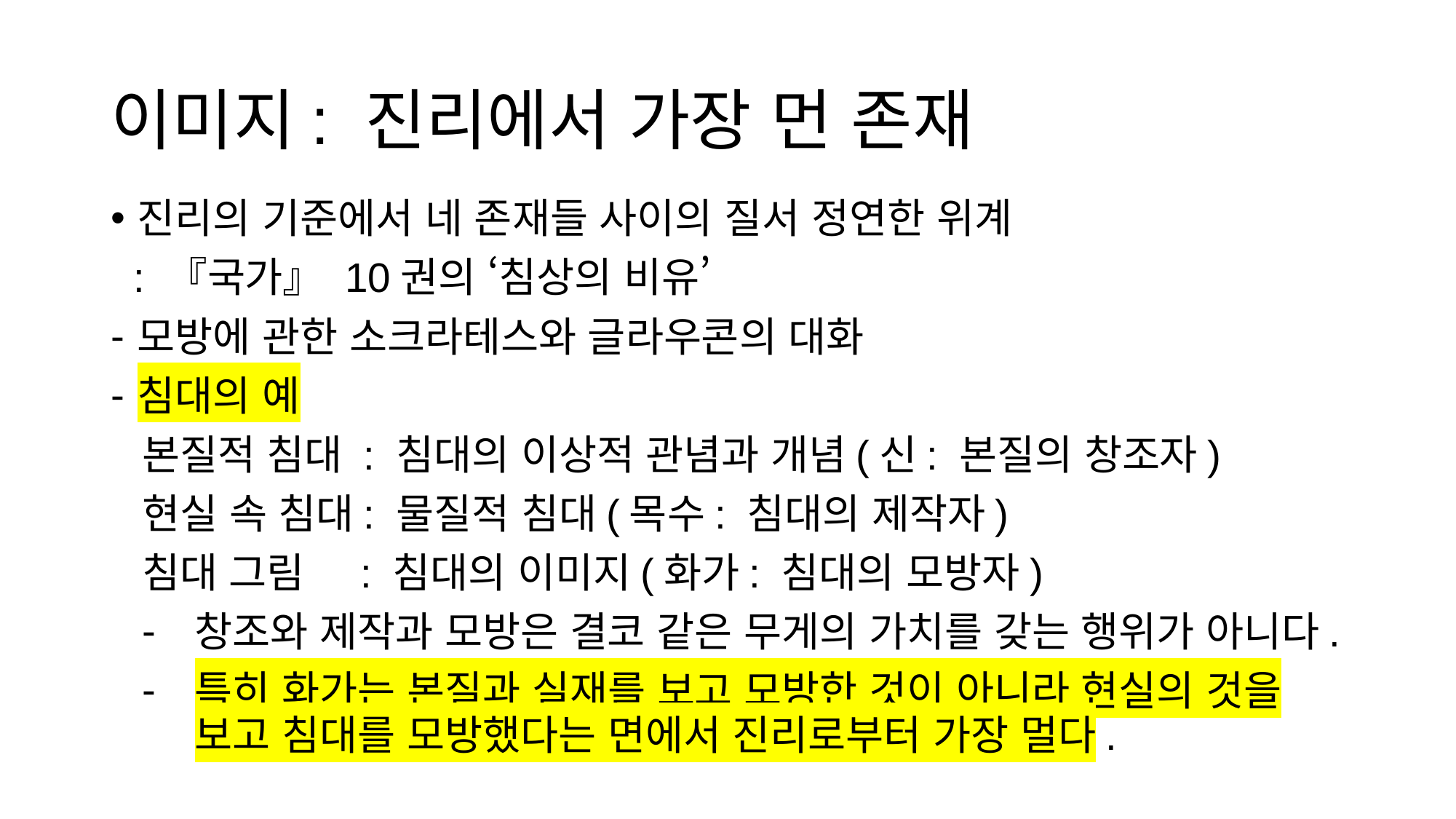

# 이미지: 진리에서 가장 먼 존재
진리의 기준에서 네 존재들 사이의 질서 정연한 위계
  : 『국가』 10권의 ‘침상의 비유’
모방에 관한 소크라테스와 글라우콘의 대화
침대의 예
본질적 침대 : 침대의 이상적 관념과 개념(신: 본질의 창조자)
현실 속 침대: 물질적 침대(목수: 침대의 제작자)
침대 그림    : 침대의 이미지(화가: 침대의 모방자)
창조와 제작과 모방은 결코 같은 무게의 가치를 갖는 행위가 아니다.
특히 화가는 본질과 실재를 보고 모방한 것이 아니라 현실의 것을 보고 침대를 모방했다는 면에서 진리로부터 가장 멀다.